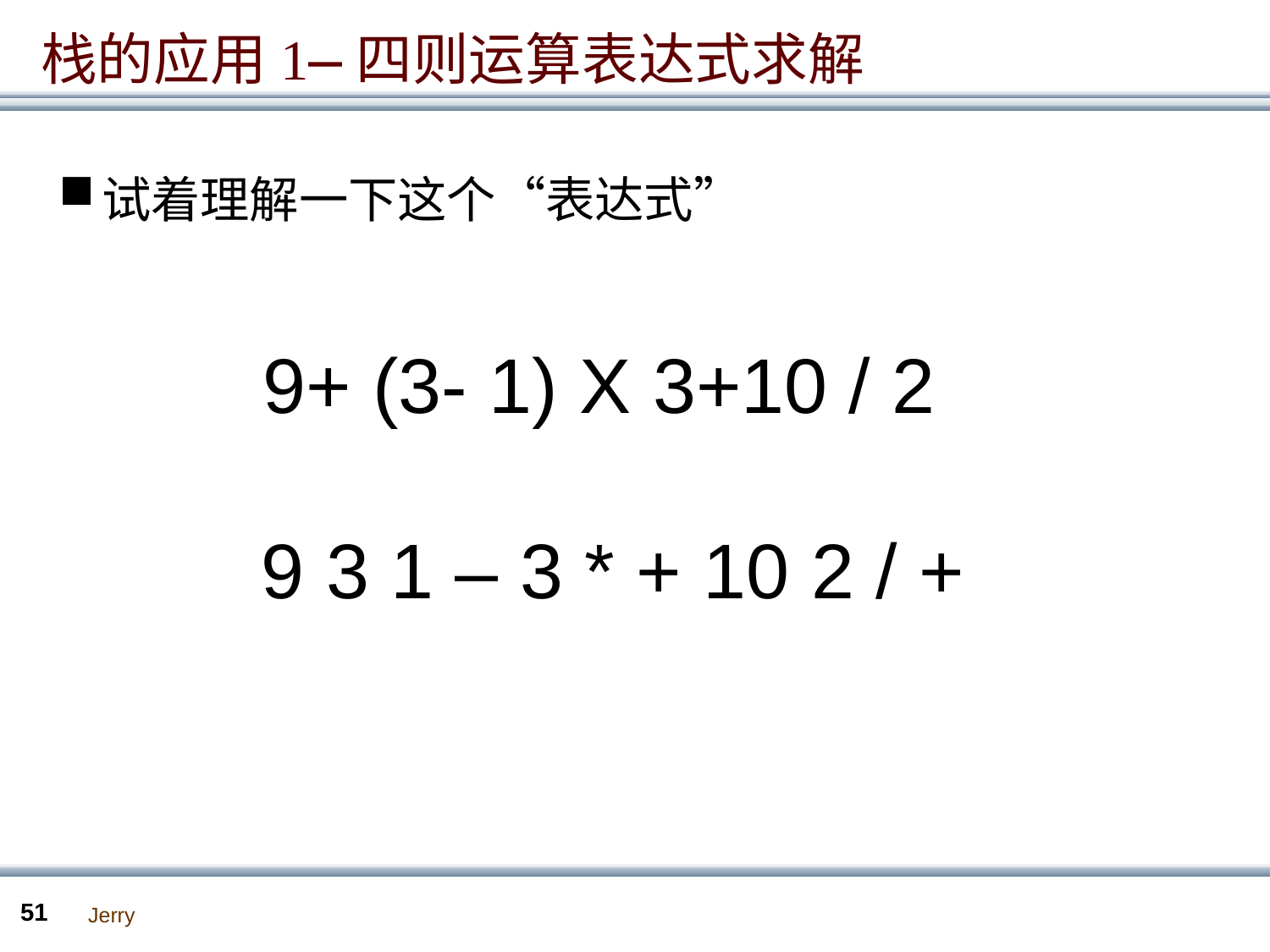

栈的应用1—四则运算表达式求解
试着理解一下这个“表达式”
9+ (3- 1) X 3+10 / 2
9 3 1 – 3 * + 10 2 / +